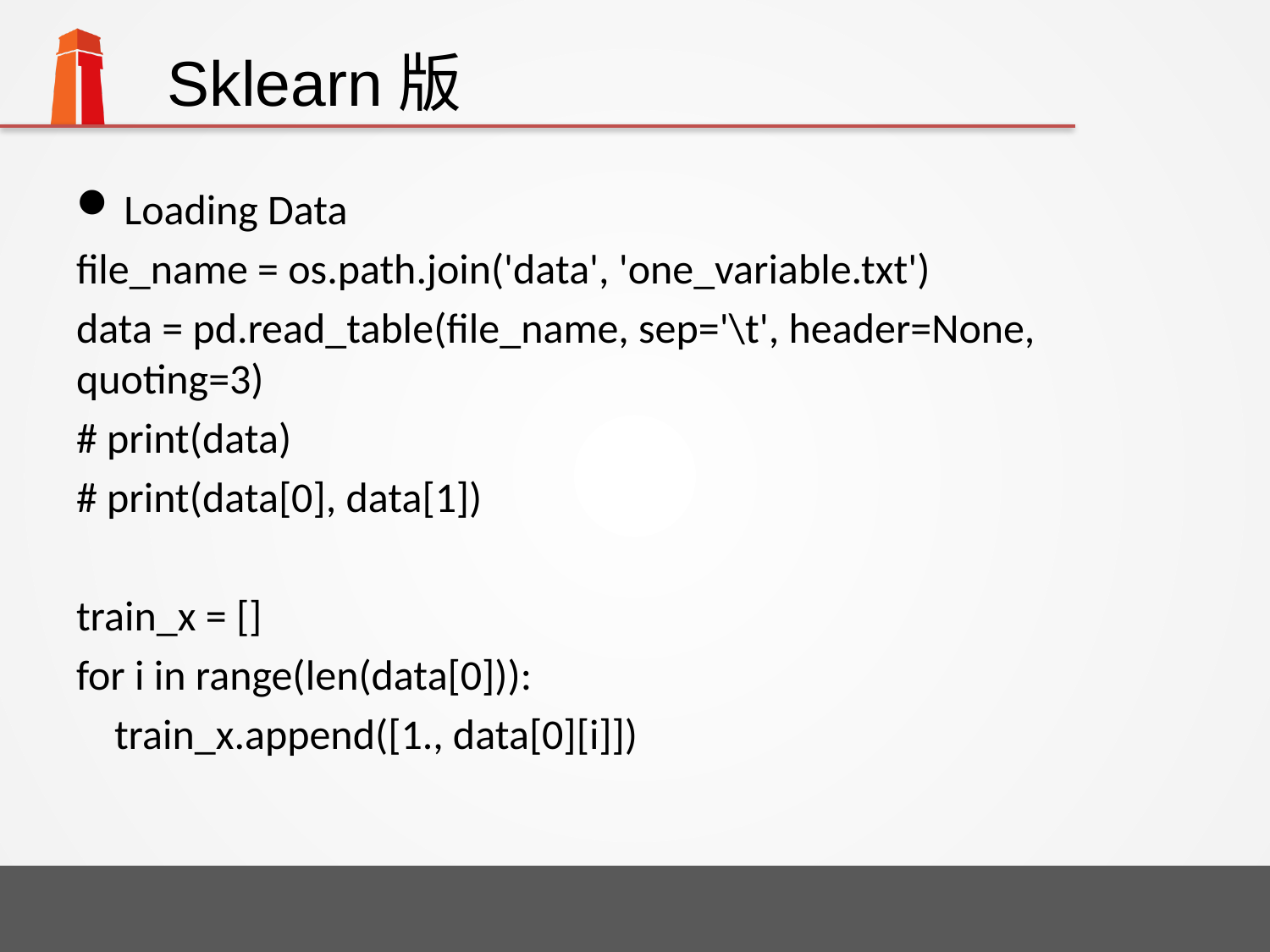

# Sklearn版
Loading Data
file_name = os.path.join('data', 'one_variable.txt')
data = pd.read_table(file_name, sep='\t', header=None, quoting=3)
# print(data)
# print(data[0], data[1])

train_x = []
for i in range(len(data[0])):
    train_x.append([1., data[0][i]])